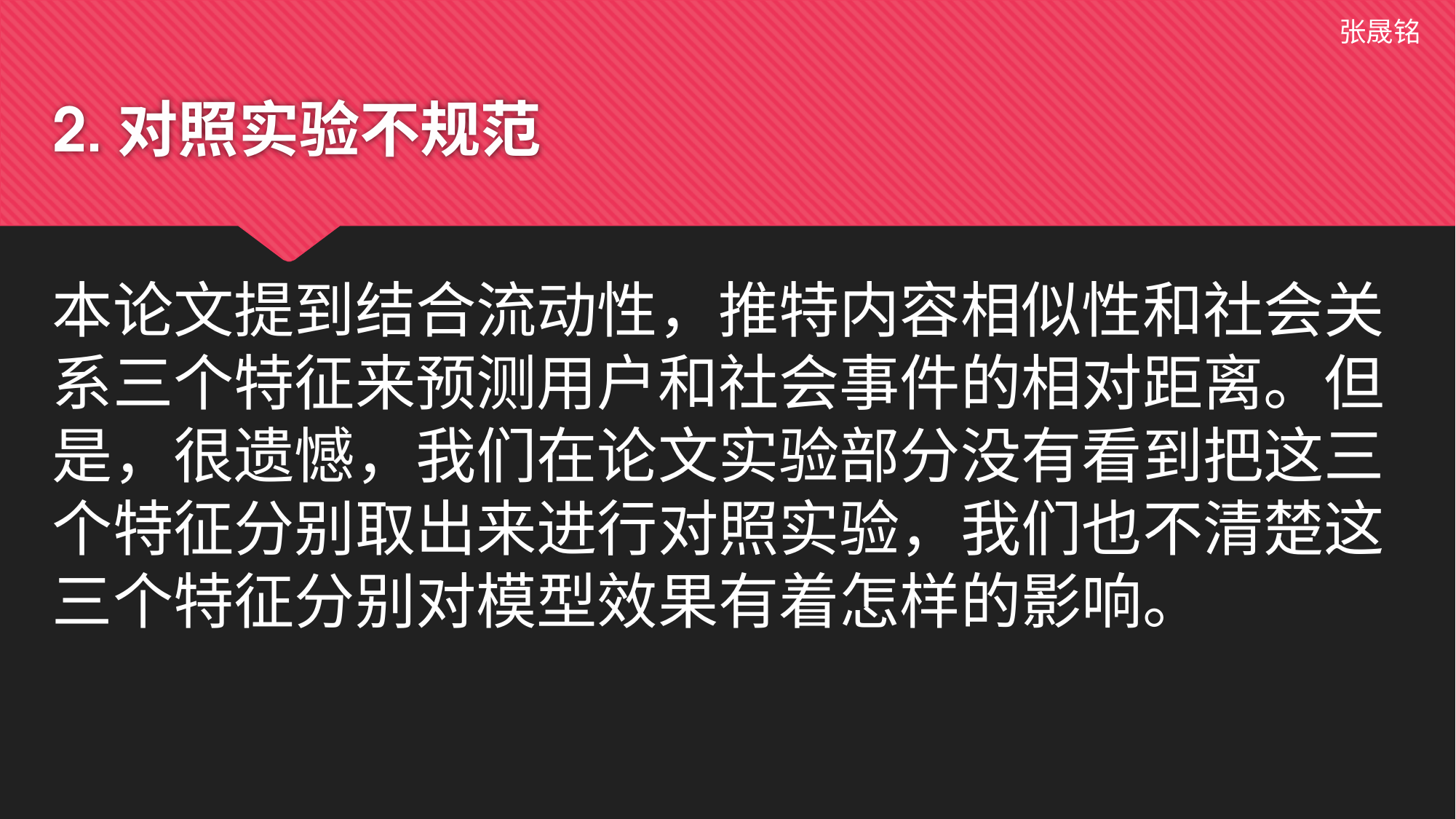

张晟铭
# 2.对照实验不规范
本论文提到结合流动性，推特内容相似性和社会关系三个特征来预测用户和社会事件的相对距离。但是，很遗憾，我们在论文实验部分没有看到把这三个特征分别取出来进行对照实验，我们也不清楚这三个特征分别对模型效果有着怎样的影响。